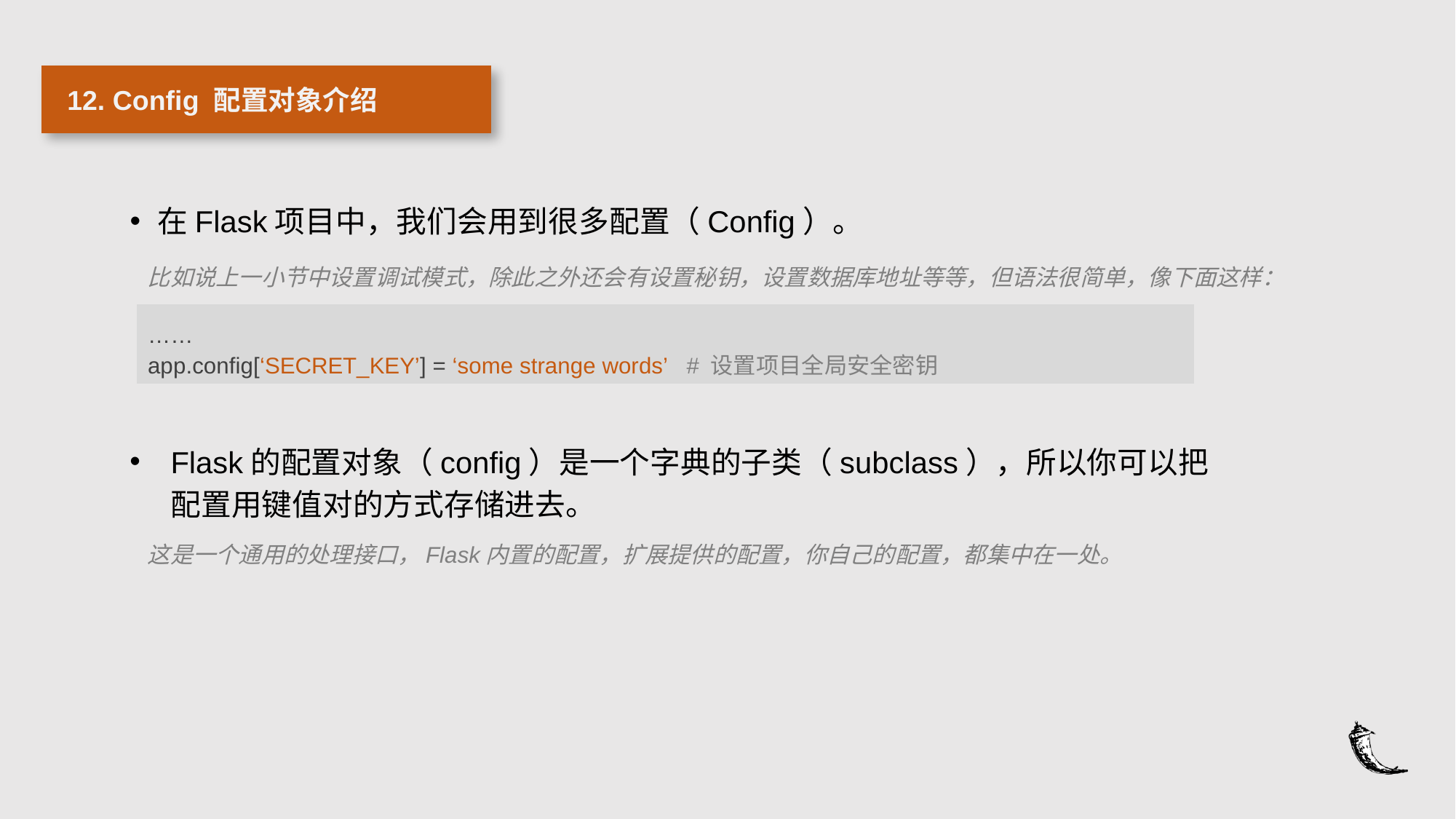

12. Config 配置对象介绍
在Flask项目中，我们会用到很多配置（Config）。
比如说上一小节中设置调试模式，除此之外还会有设置秘钥，设置数据库地址等等，但语法很简单，像下面这样：
| …… app.config[‘SECRET\_KEY’] = ‘some strange words’ # 设置项目全局安全密钥 |
| --- |
Flask的配置对象（config）是一个字典的子类（subclass），所以你可以把配置用键值对的方式存储进去。
这是一个通用的处理接口，Flask内置的配置，扩展提供的配置，你自己的配置，都集中在一处。